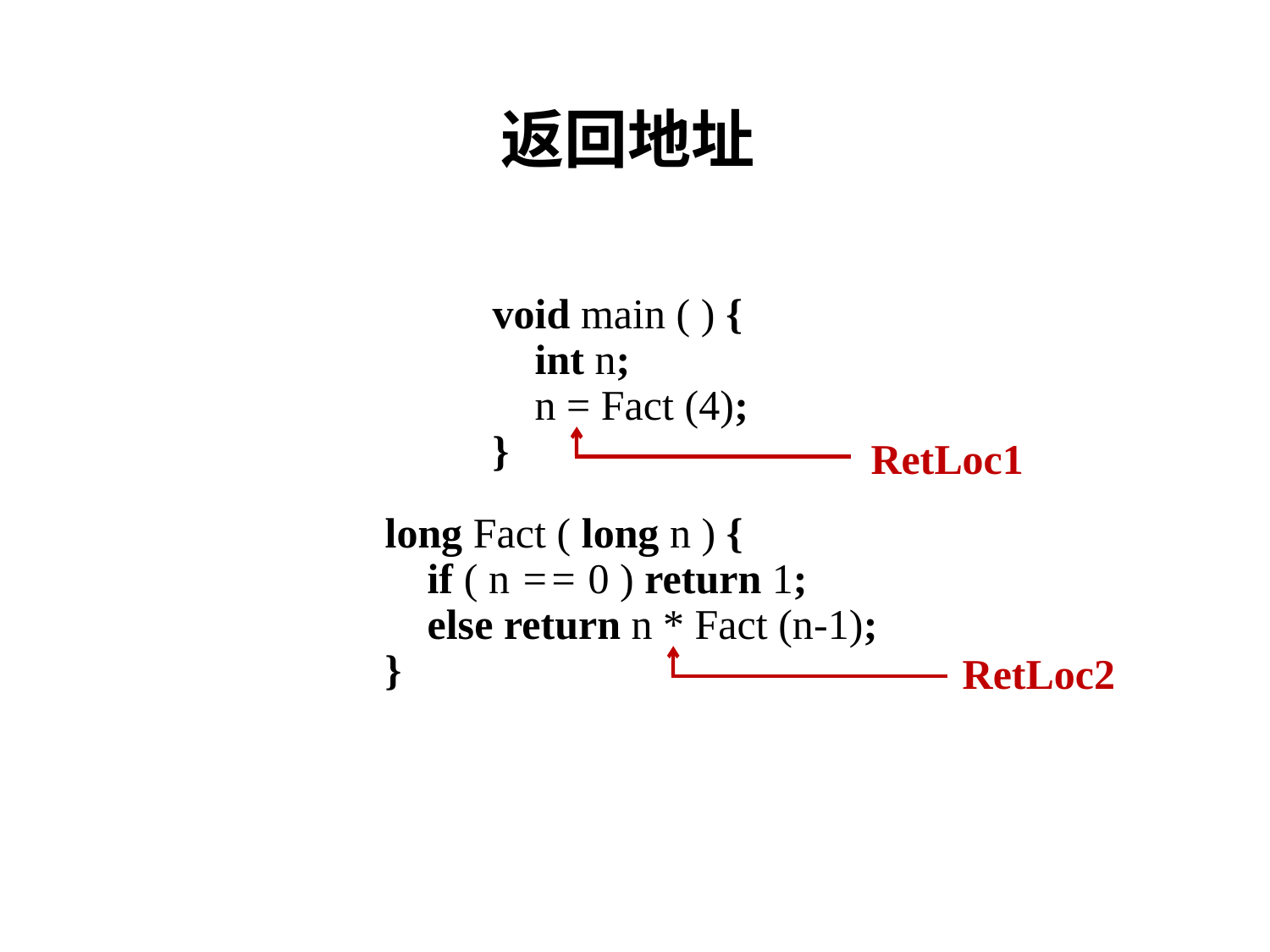

# 返回地址
void main ( ) {
    int n;
    n = Fact (4);
}
RetLoc1
long Fact ( long n ) {
    if ( n == 0 ) return 1;
    else return n * Fact (n-1);
}
RetLoc2